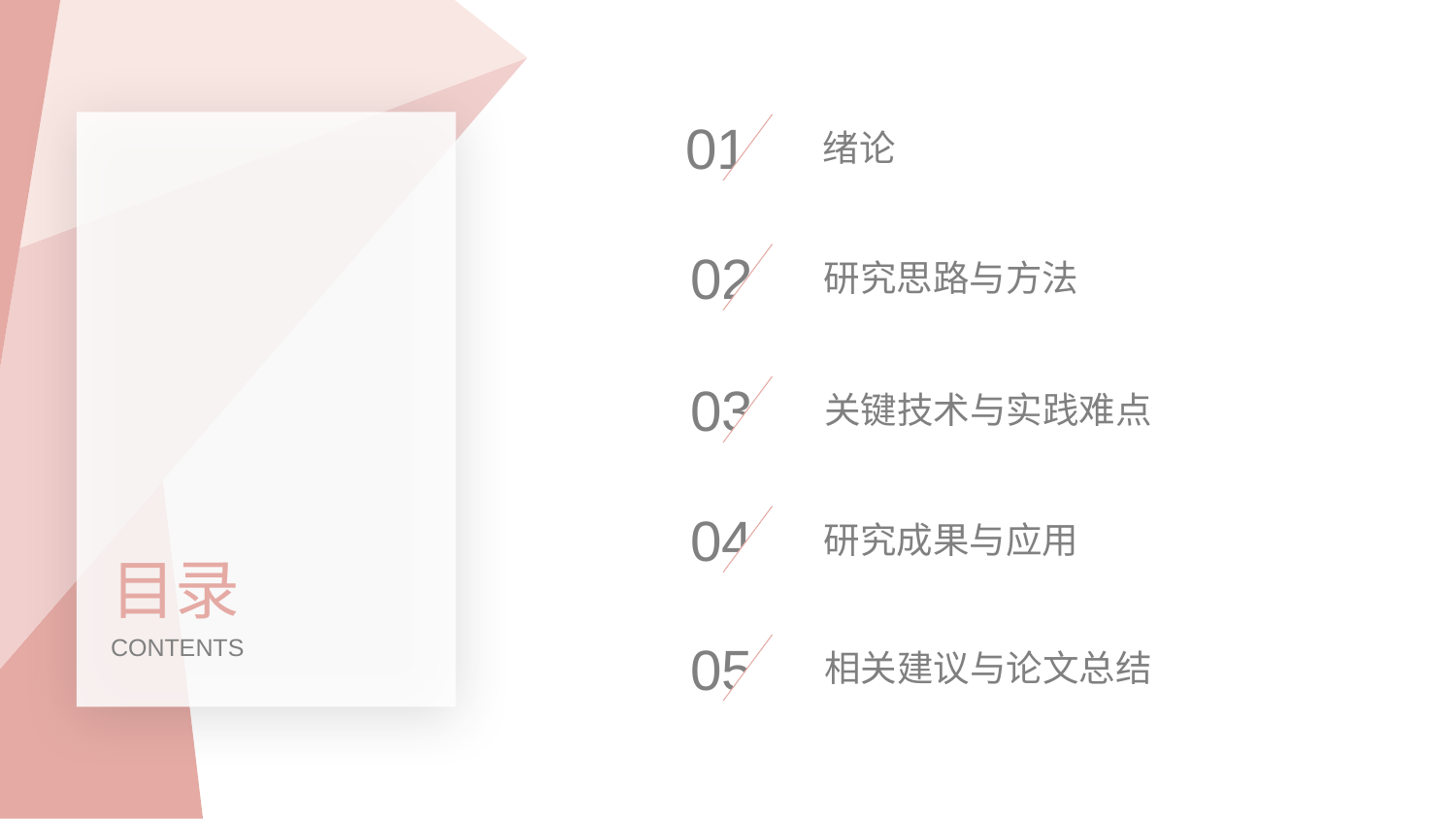

01

绪论
02

研究思路与方法
03

关键技术与实践难点
04

研究成果与应用
目录
CONTENTS
05

相关建议与论文总结